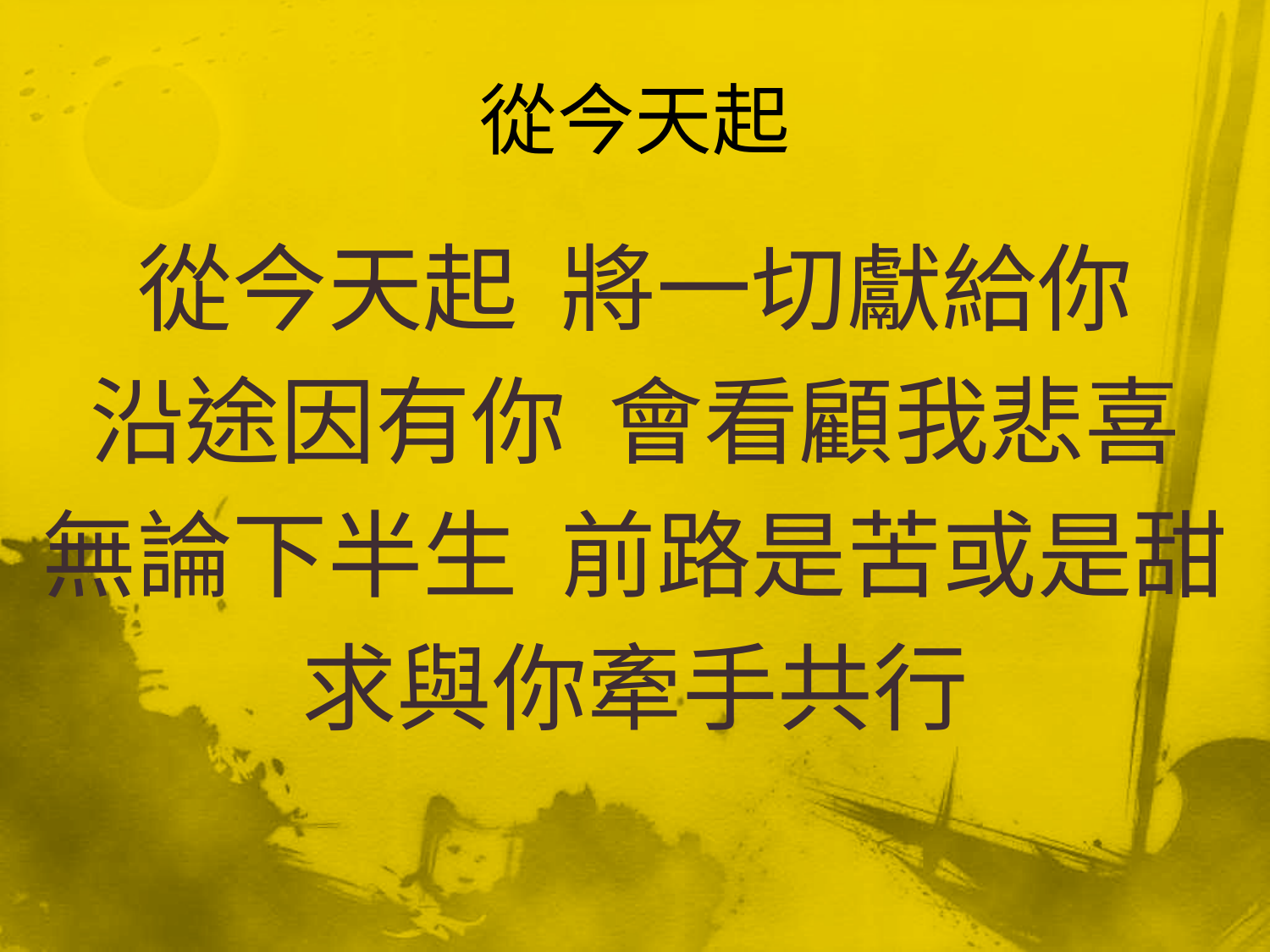

# 從今天起
從今天起  將一切獻給你
沿途因有你  會看顧我悲喜
無論下半生  前路是苦或是甜
求與你牽手共行